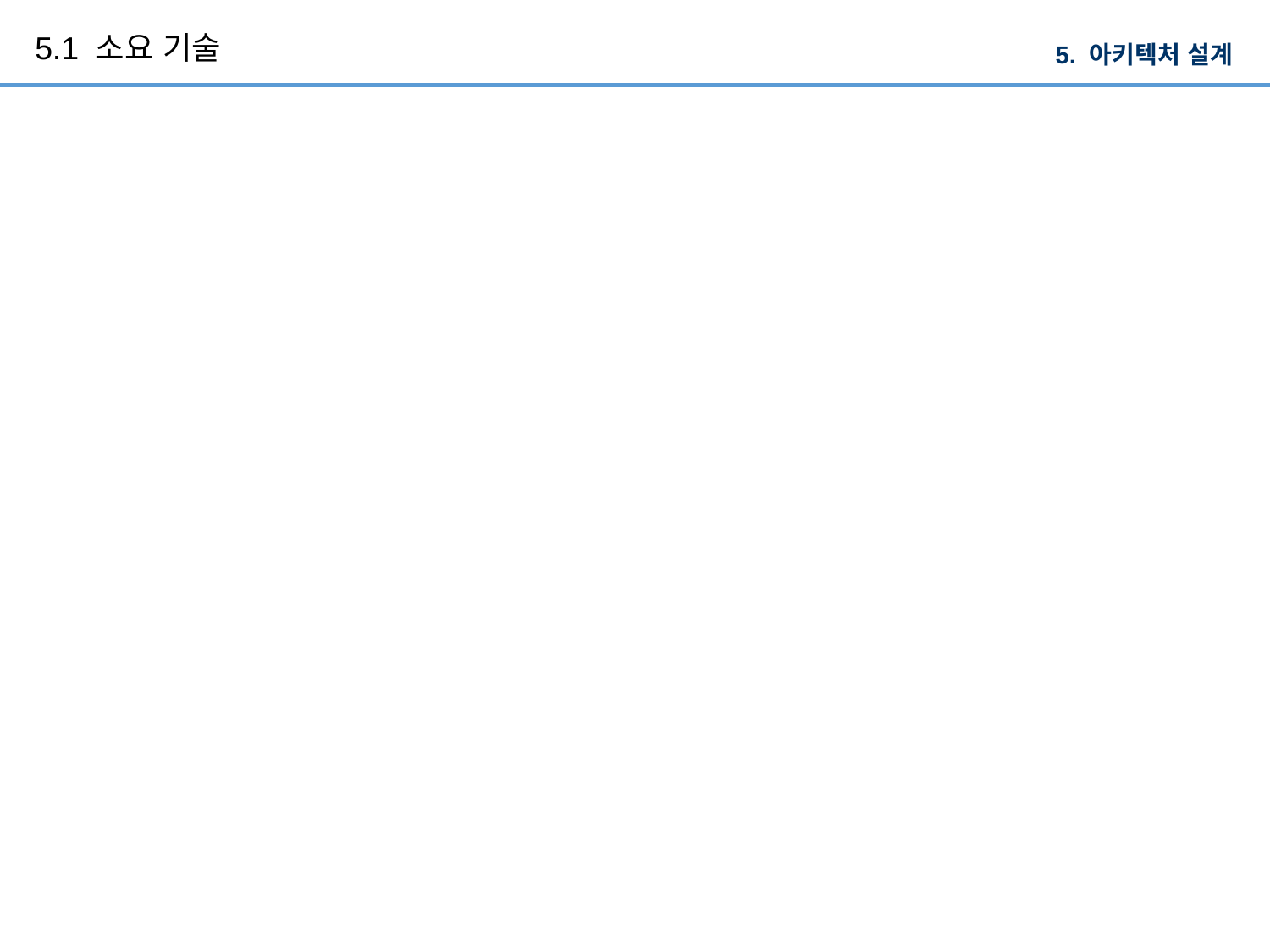

# 5.1 소요 기술
5. 아키텍처 설계